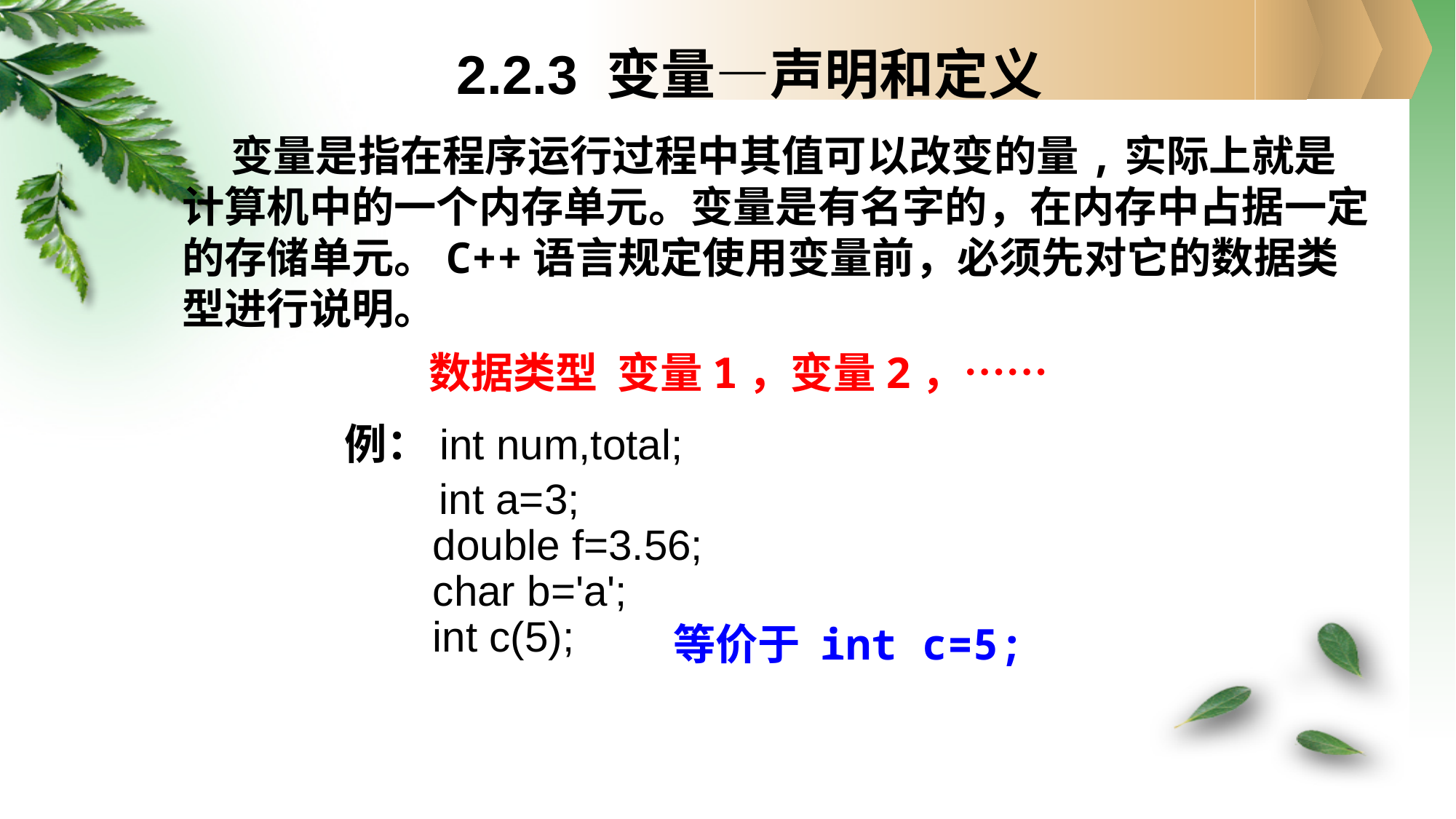

2.2.3 变量—声明和定义
    变量是指在程序运行过程中其值可以改变的量,实际上就是计算机中的一个内存单元。变量是有名字的，在内存中占据一定的存储单元。C++语言规定使用变量前，必须先对它的数据类型进行说明。
数据类型  变量1，变量2，……
例：int num,total;
        int a=3;
    double f=3.56;
    char b='a';
    int c(5);
等价于 int c=5;